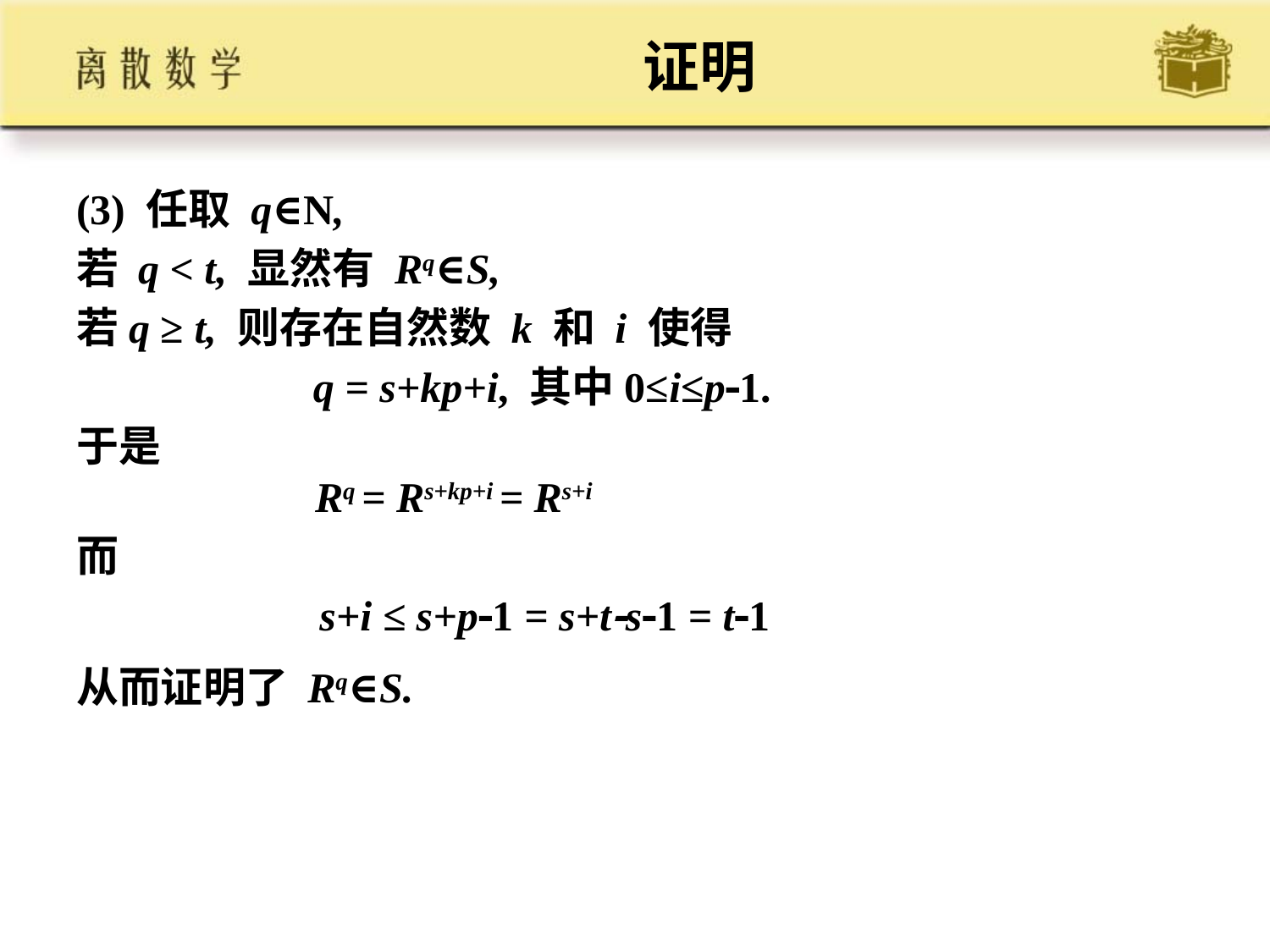

# 证明
(3) 任取 q∈N,
若 q < t, 显然有 Rq∈S,
若q ≥ t, 则存在自然数 k 和 i 使得
                    q = s+kp+i, 其中0≤i≤p−1.
于是
                   Rq = Rs+kp+i = Rs+i
而
                       s+i ≤ s+p−1 = s+t−s−1 = t−1
从而证明了 Rq∈S.
38